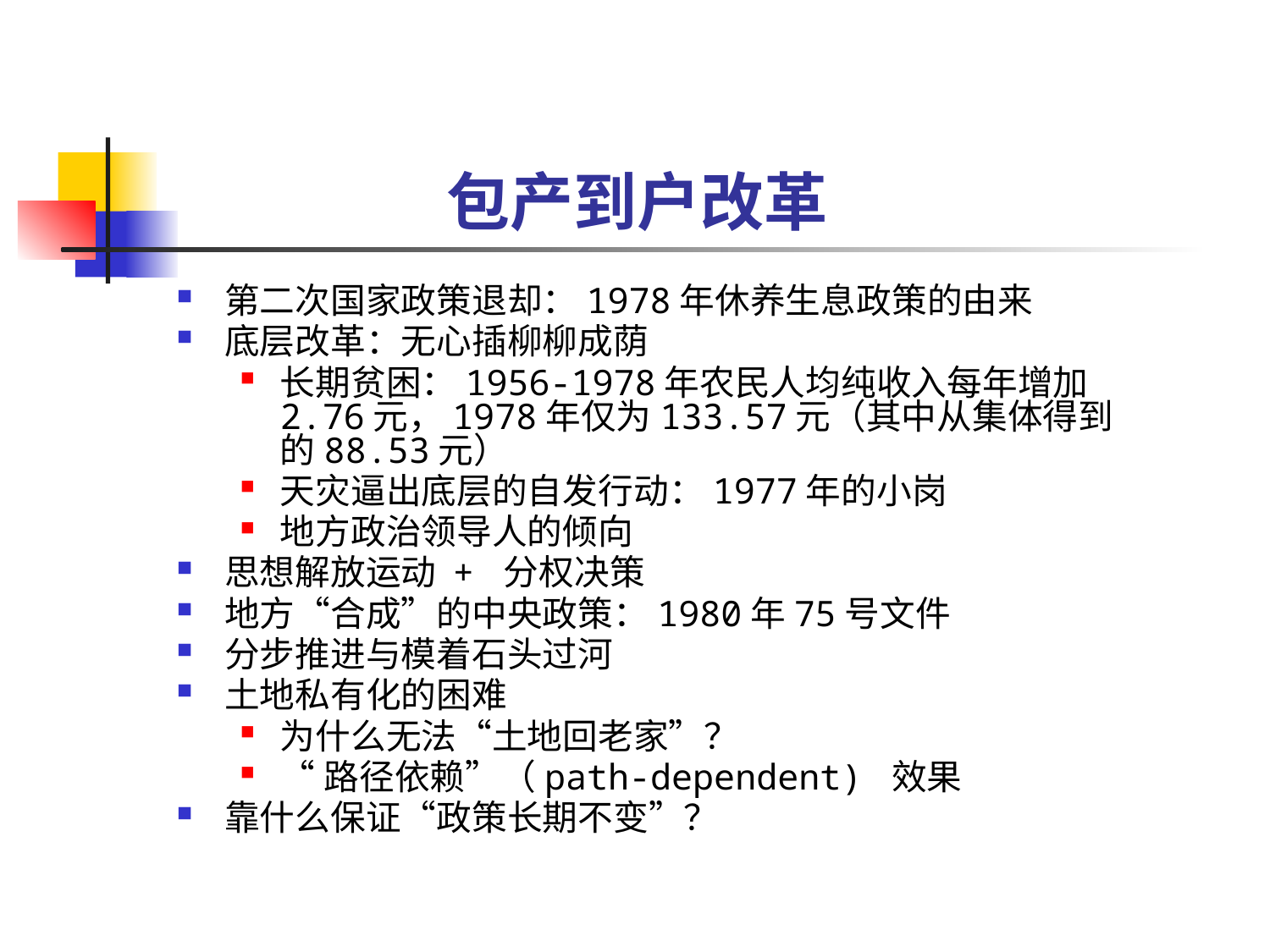

# 包产到户改革
第二次国家政策退却：1978年休养生息政策的由来
底层改革：无心插柳柳成荫
长期贫困：1956-1978年农民人均纯收入每年增加2.76元，1978年仅为133.57元（其中从集体得到的88.53元）
天灾逼出底层的自发行动：1977年的小岗
地方政治领导人的倾向
思想解放运动 + 分权决策
地方“合成”的中央政策：1980年75号文件
分步推进与模着石头过河
土地私有化的困难
为什么无法“土地回老家”？
“路径依赖”（path-dependent) 效果
靠什么保证“政策长期不变”？